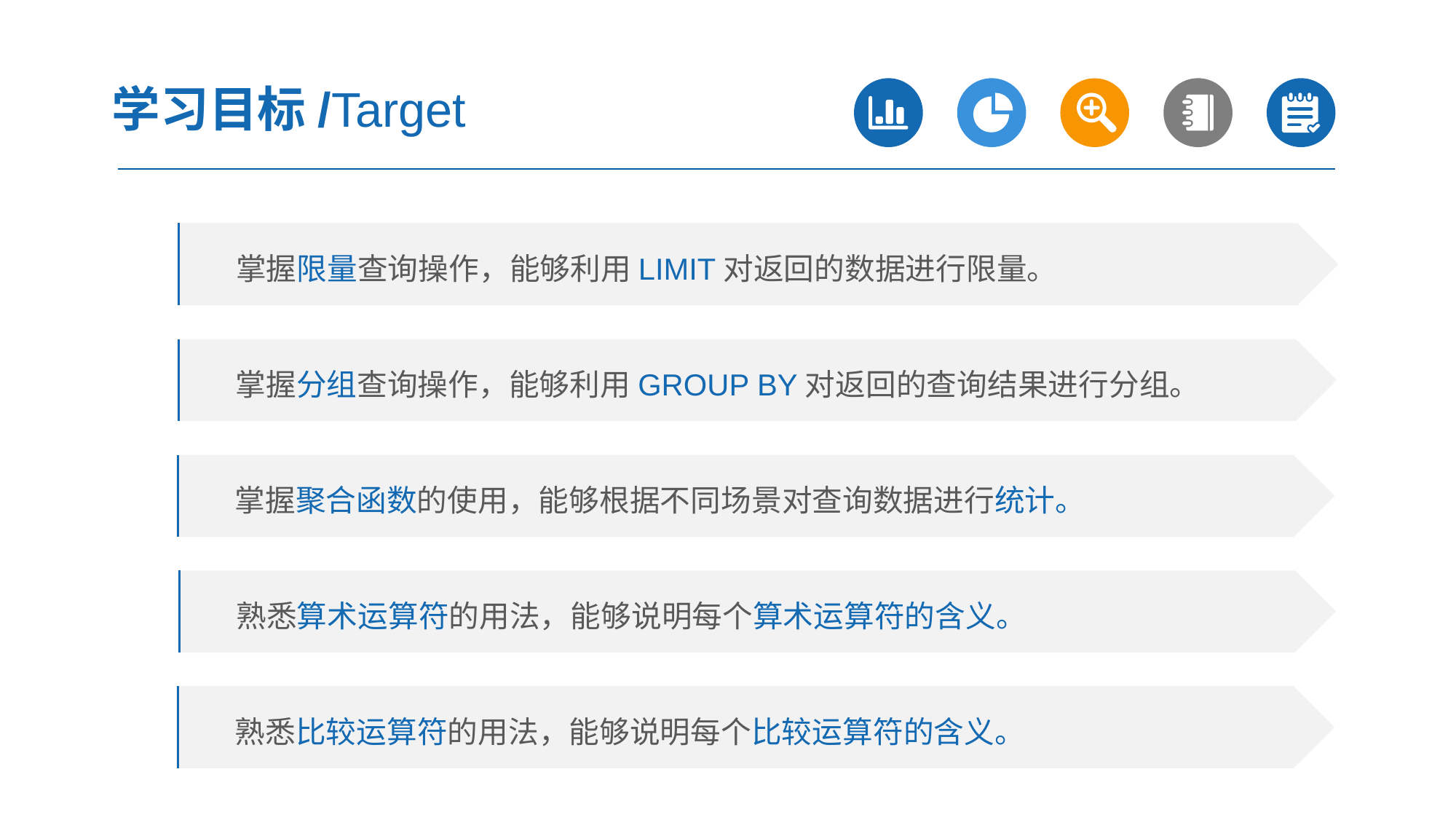

学习目标/Target
      掌握限量查询操作，能够利用LIMIT对返回的数据进行限量。

      掌握分组查询操作，能够利用GROUP BY对返回的查询结果进行分组。

      掌握聚合函数的使用，能够根据不同场景对查询数据进行统计。

      熟悉算术运算符的用法，能够说明每个算术运算符的含义。

      熟悉比较运算符的用法，能够说明每个比较运算符的含义。